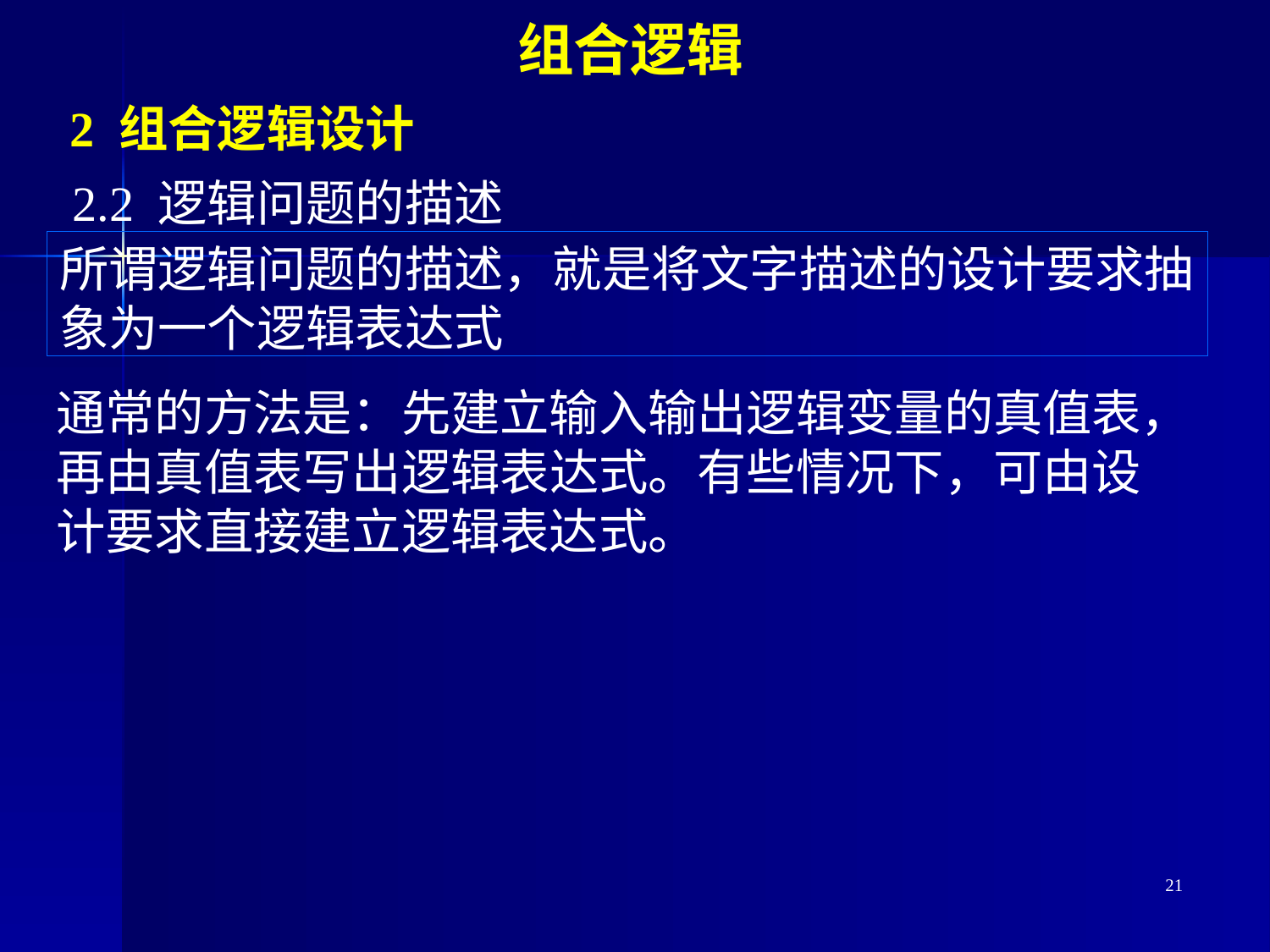

# 组合逻辑
2 组合逻辑设计
2.2 逻辑问题的描述
所谓逻辑问题的描述，就是将文字描述的设计要求抽象为一个逻辑表达式
通常的方法是：先建立输入输出逻辑变量的真值表，再由真值表写出逻辑表达式。有些情况下，可由设计要求直接建立逻辑表达式。
21